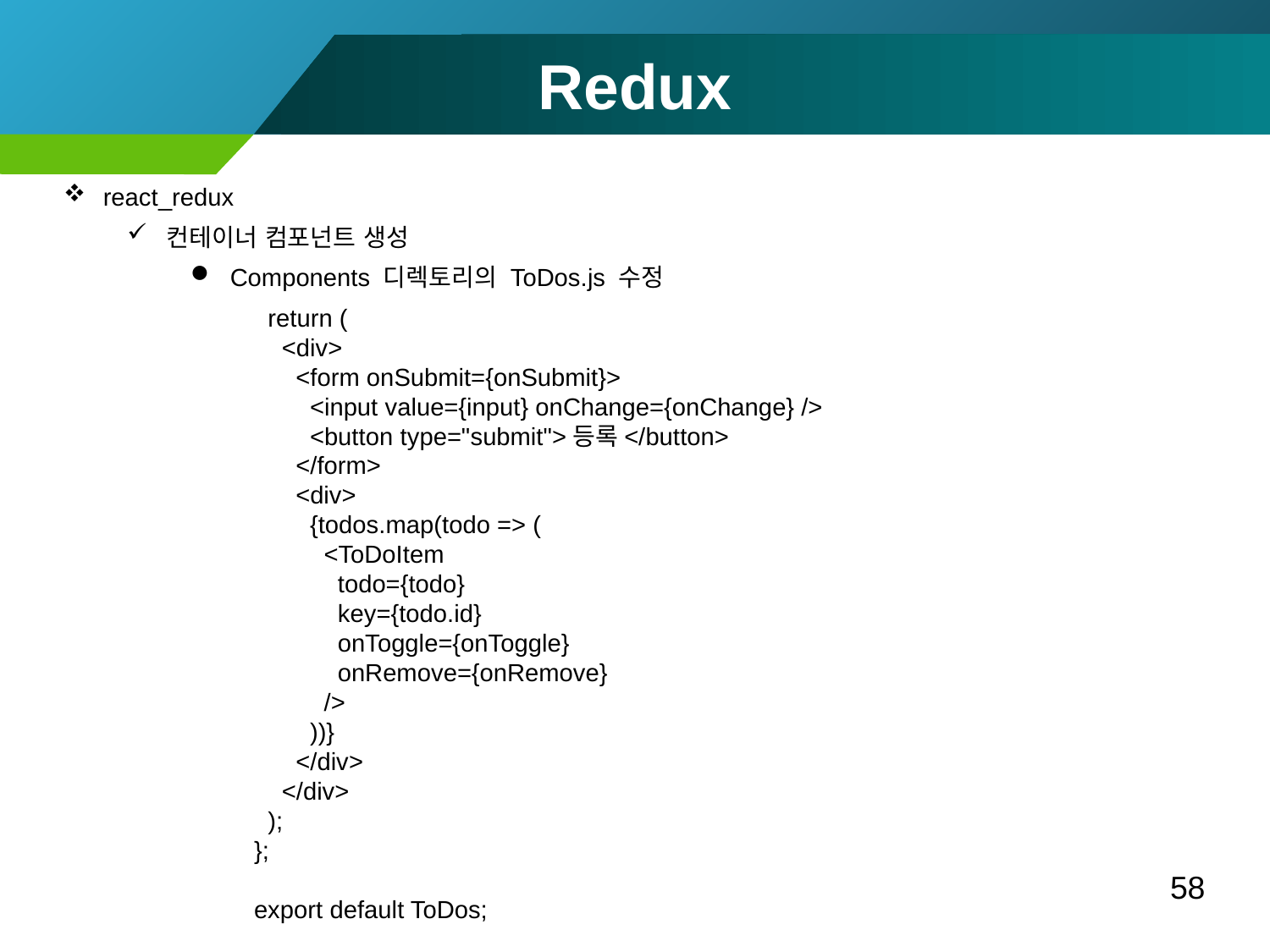

Redux
react_redux
컨테이너 컴포넌트 생성
Components 디렉토리의 ToDos.js 수정
  return (
    <div>
      <form onSubmit={onSubmit}>
        <input value={input} onChange={onChange} />
        <button type="submit">등록</button>
      </form>
      <div>
        {todos.map(todo => (
          <ToDoItem
            todo={todo}
            key={todo.id}
            onToggle={onToggle}
            onRemove={onRemove}
          />
        ))}
      </div>
    </div>
  );
};

export default ToDos;

58